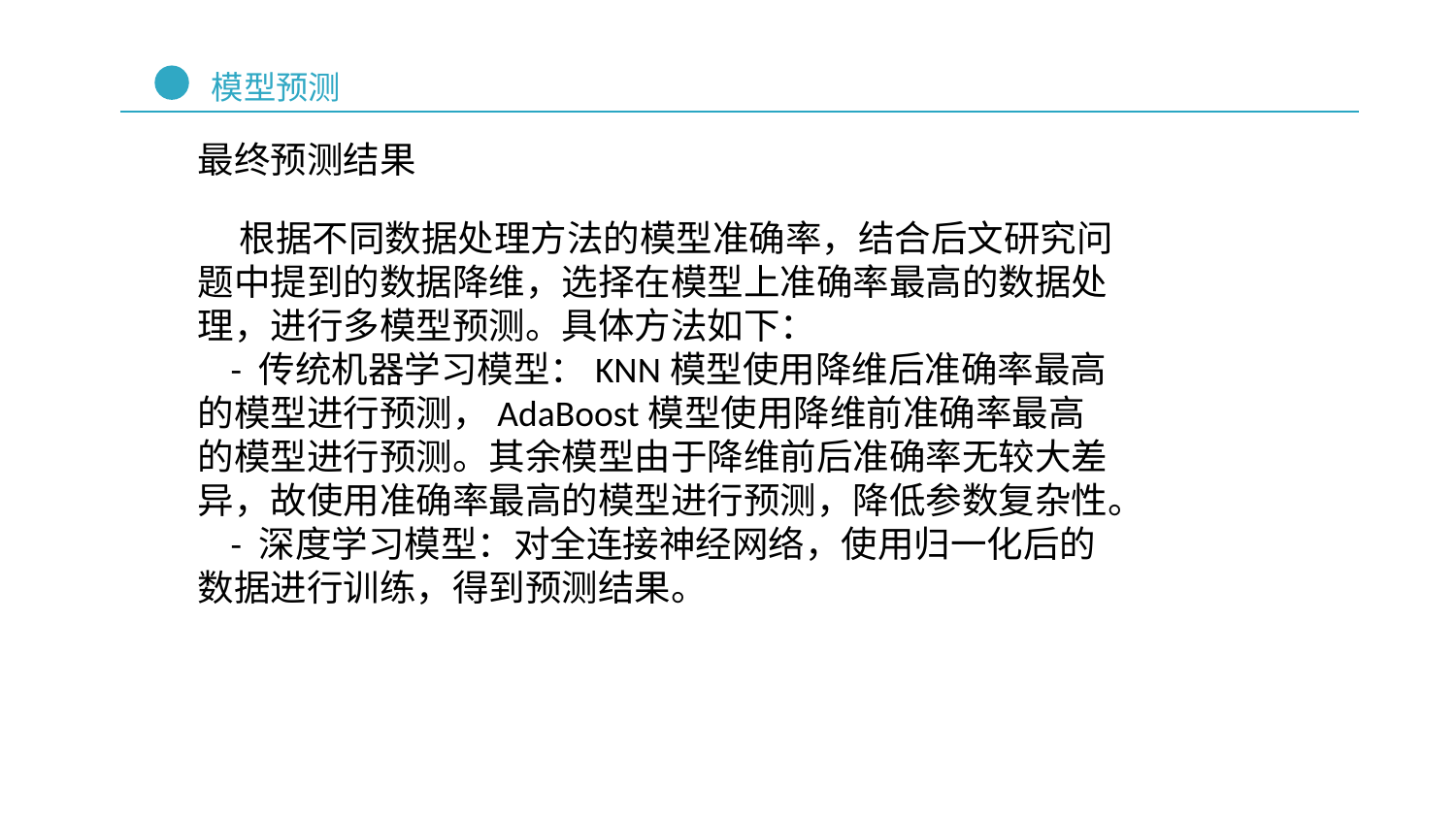

最终预测结果
    根据不同数据处理方法的模型准确率，结合后文研究问题中提到的数据降维，选择在模型上准确率最高的数据处理，进行多模型预测。具体方法如下：
    - 传统机器学习模型：KNN模型使用降维后准确率最高的模型进行预测，AdaBoost模型使用降维前准确率最高的模型进行预测。其余模型由于降维前后准确率无较大差异，故使用准确率最高的模型进行预测，降低参数复杂性。
    - 深度学习模型：对全连接神经网络，使用归一化后的数据进行训练，得到预测结果。